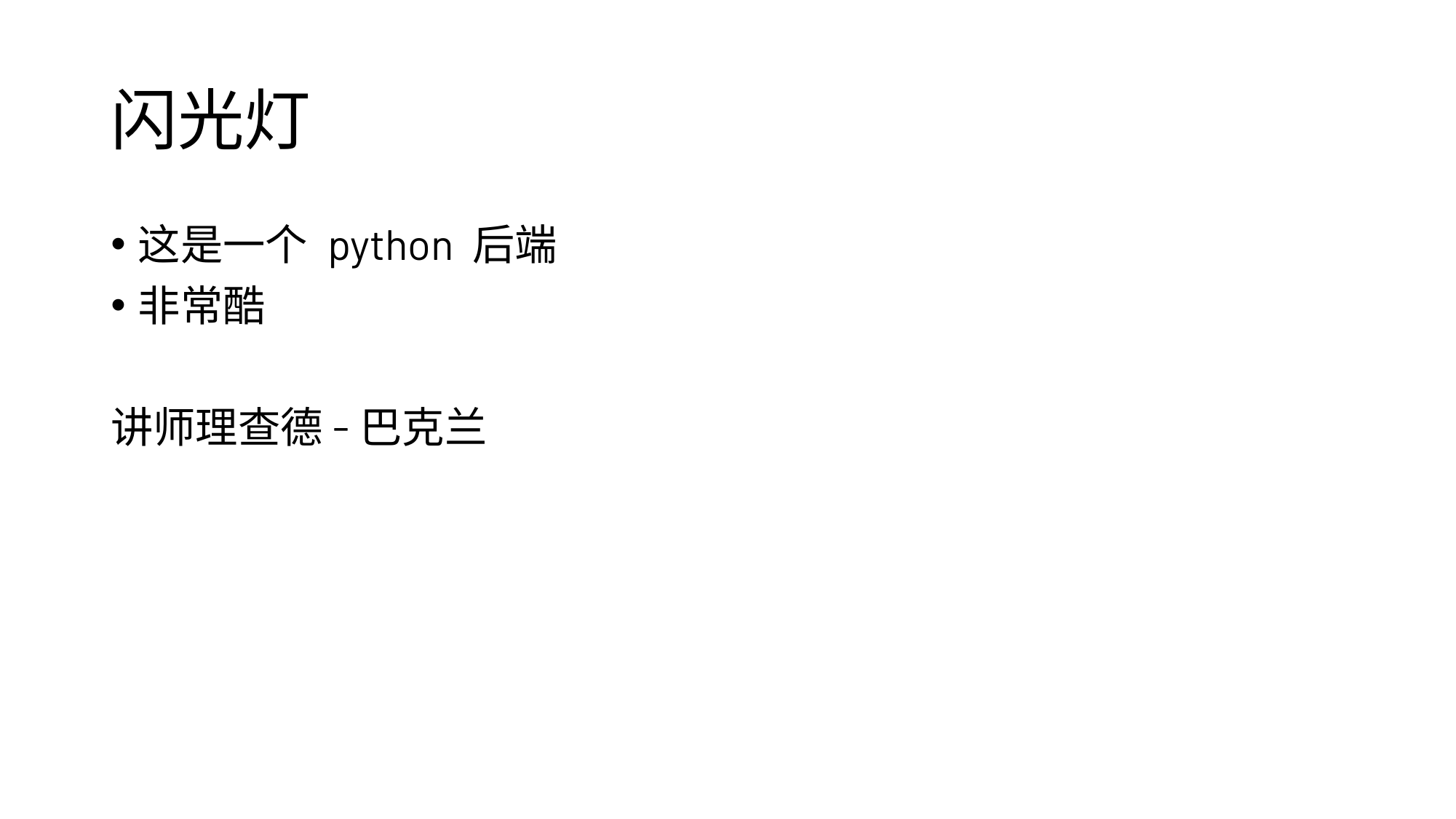

# 闪光灯
这是一个 python 后端
非常酷

讲师理查德-巴克兰